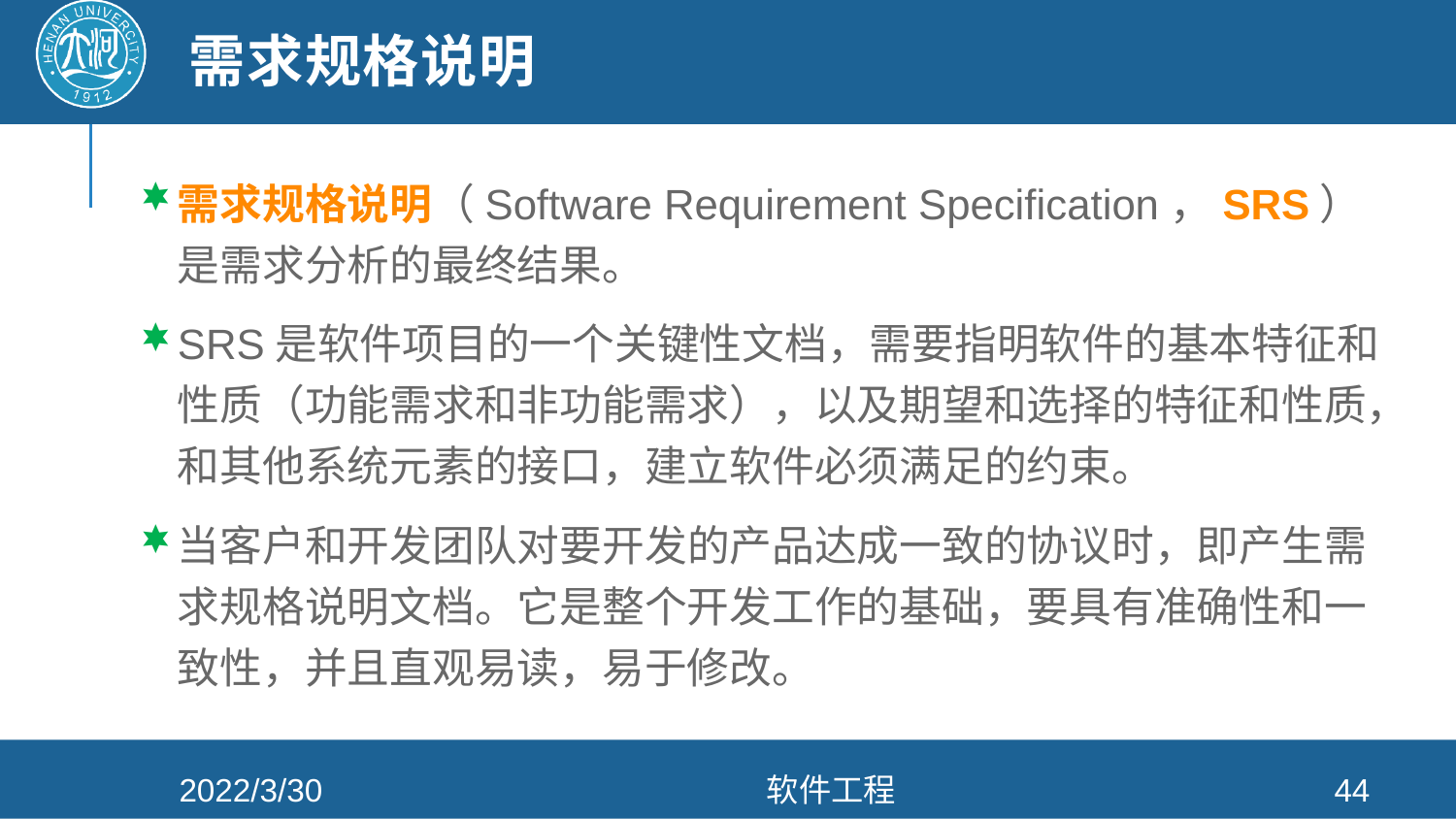

# 需求规格说明
需求规格说明（Software Requirement Specification，SRS）是需求分析的最终结果。
SRS是软件项目的一个关键性文档，需要指明软件的基本特征和性质（功能需求和非功能需求），以及期望和选择的特征和性质，和其他系统元素的接口，建立软件必须满足的约束。
当客户和开发团队对要开发的产品达成一致的协议时，即产生需求规格说明文档。它是整个开发工作的基础，要具有准确性和一致性，并且直观易读，易于修改。

2022/3/30
软件工程
44